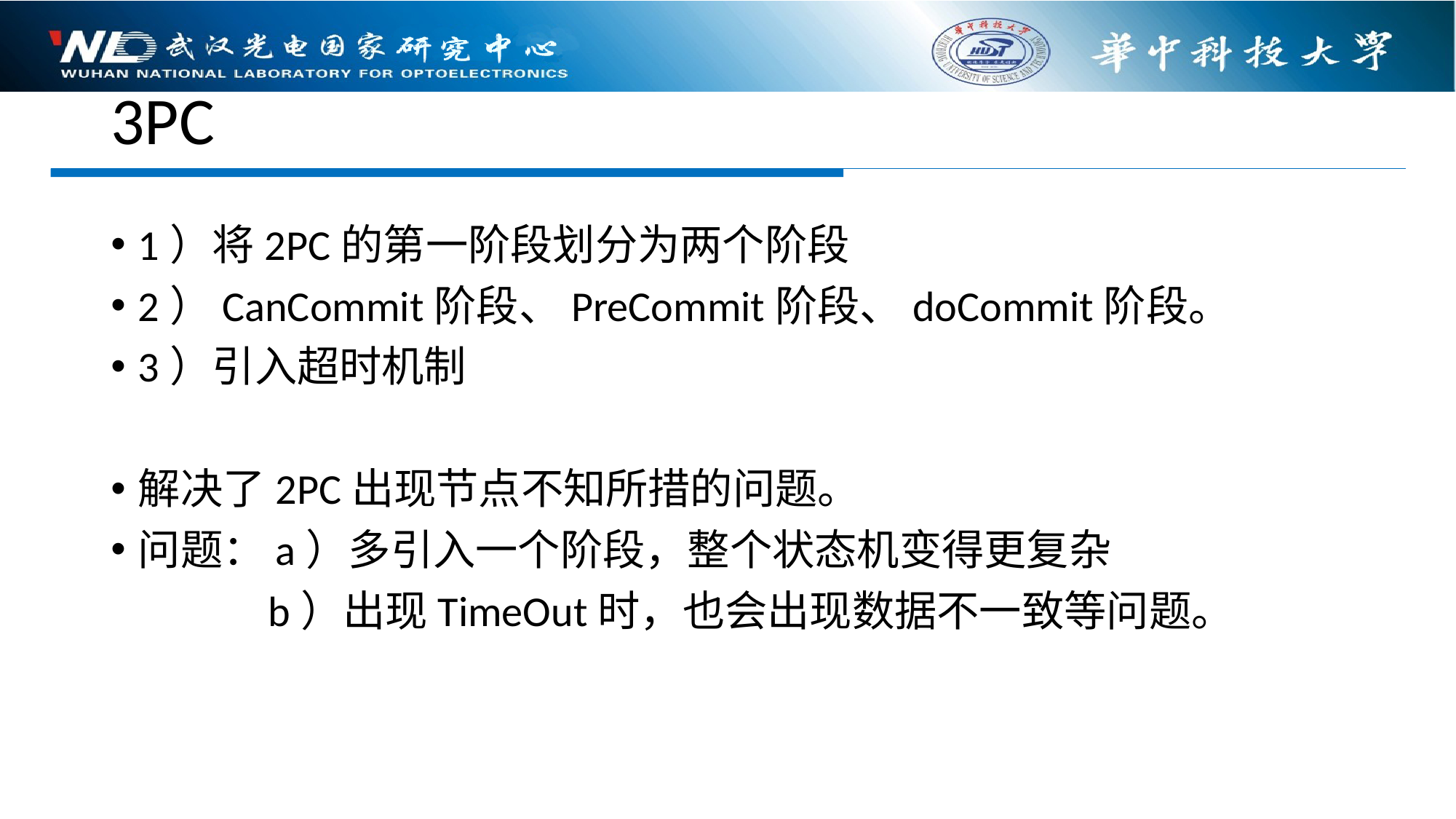

# 3PC
1）将2PC的第一阶段划分为两个阶段
2）CanCommit阶段、PreCommit阶段、doCommit阶段。
3）引入超时机制

解决了2PC出现节点不知所措的问题。
问题：a）多引入一个阶段，整个状态机变得更复杂
	     b）出现TimeOut时，也会出现数据不一致等问题。